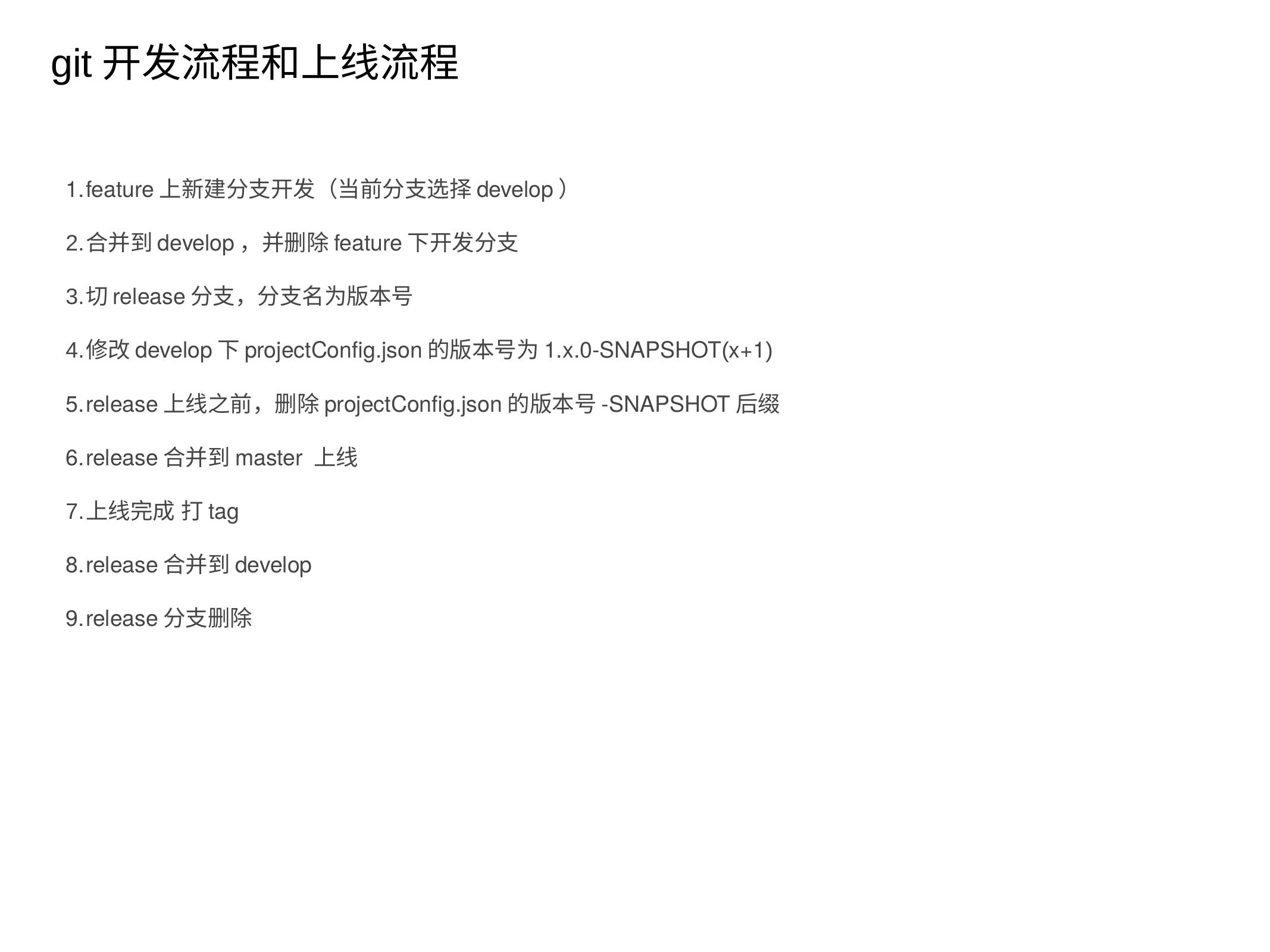

git开发流程和上线流程
feature上新建分支开发（当前分支选择develop）
合并到develop，并删除feature下开发分支
切release分支，分支名为版本号
修改develop下projectConfig.json的版本号为1.x.0-SNAPSHOT(x+1)
release上线之前，删除projectConfig.json的版本号-SNAPSHOT后缀
release合并到master 上线
上线完成 打tag
release合并到develop
release分支删除